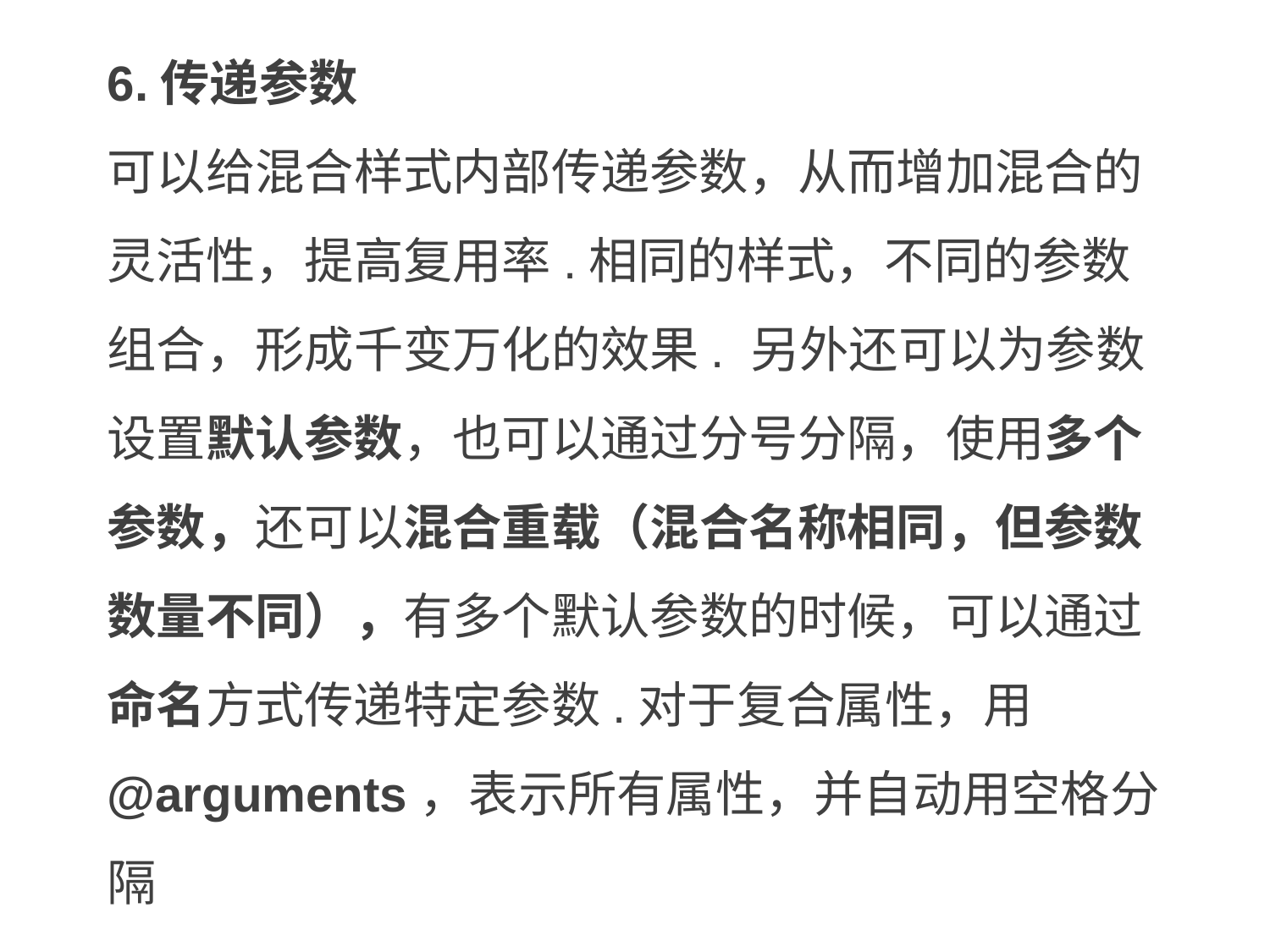

6.传递参数
可以给混合样式内部传递参数，从而增加混合的灵活性，提高复用率.相同的样式，不同的参数组合，形成千变万化的效果. 另外还可以为参数设置默认参数，也可以通过分号分隔，使用多个参数，还可以混合重载（混合名称相同，但参数数量不同），有多个默认参数的时候，可以通过命名方式传递特定参数.对于复合属性，用@arguments，表示所有属性，并自动用空格分隔